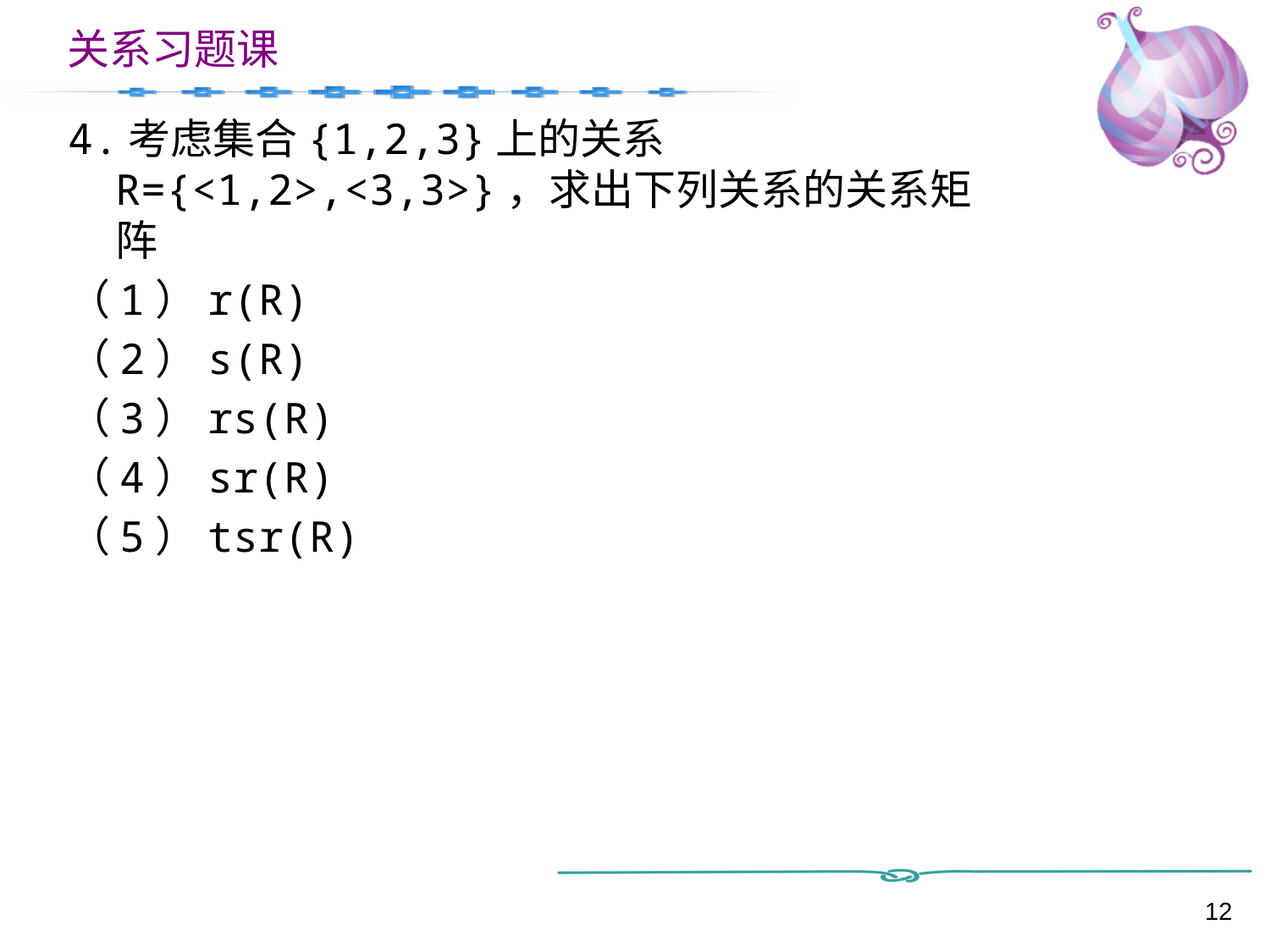

4.考虑集合{1,2,3}上的关系R={<1,2>,<3,3>}，求出下列关系的关系矩阵
（1）r(R)
（2）s(R)
（3）rs(R)
（4）sr(R)
（5）tsr(R)

12